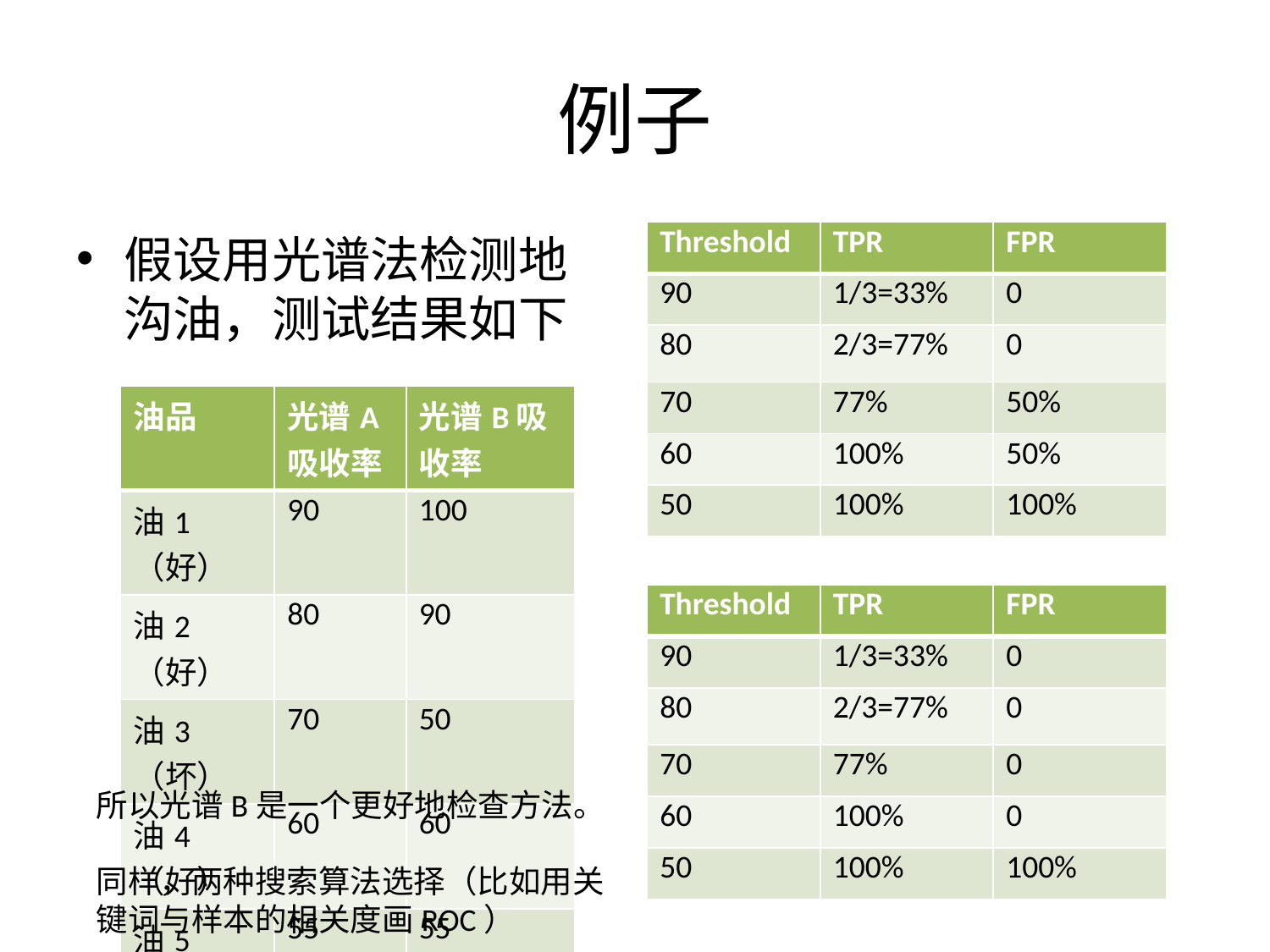

# 例子
假设用光谱法检测地沟油，测试结果如下

| Threshold | TPR | FPR |
| --- | --- | --- |
| 90 | 1/3=33% | 0 |
| 80 | 2/3=77% | 0 |
| 70 | 77% | 50% |
| 60 | 100% | 50% |
| 50 | 100% | 100% |
| 油品 | 光谱A吸收率 | 光谱B吸收率 |
| --- | --- | --- |
| 油1（好） | 90 | 100 |
| 油2（好） | 80 | 90 |
| 油3（坏） | 70 | 50 |
| 油4（好） | 60 | 60 |
| 油5（坏） | 55 | 55 |
| Threshold | TPR | FPR |
| --- | --- | --- |
| 90 | 1/3=33% | 0 |
| 80 | 2/3=77% | 0 |
| 70 | 77% | 0 |
| 60 | 100% | 0 |
| 50 | 100% | 100% |
所以光谱B是一个更好地检查方法。

同样，两种搜索算法选择（比如用关键词与样本的相关度画ROC）